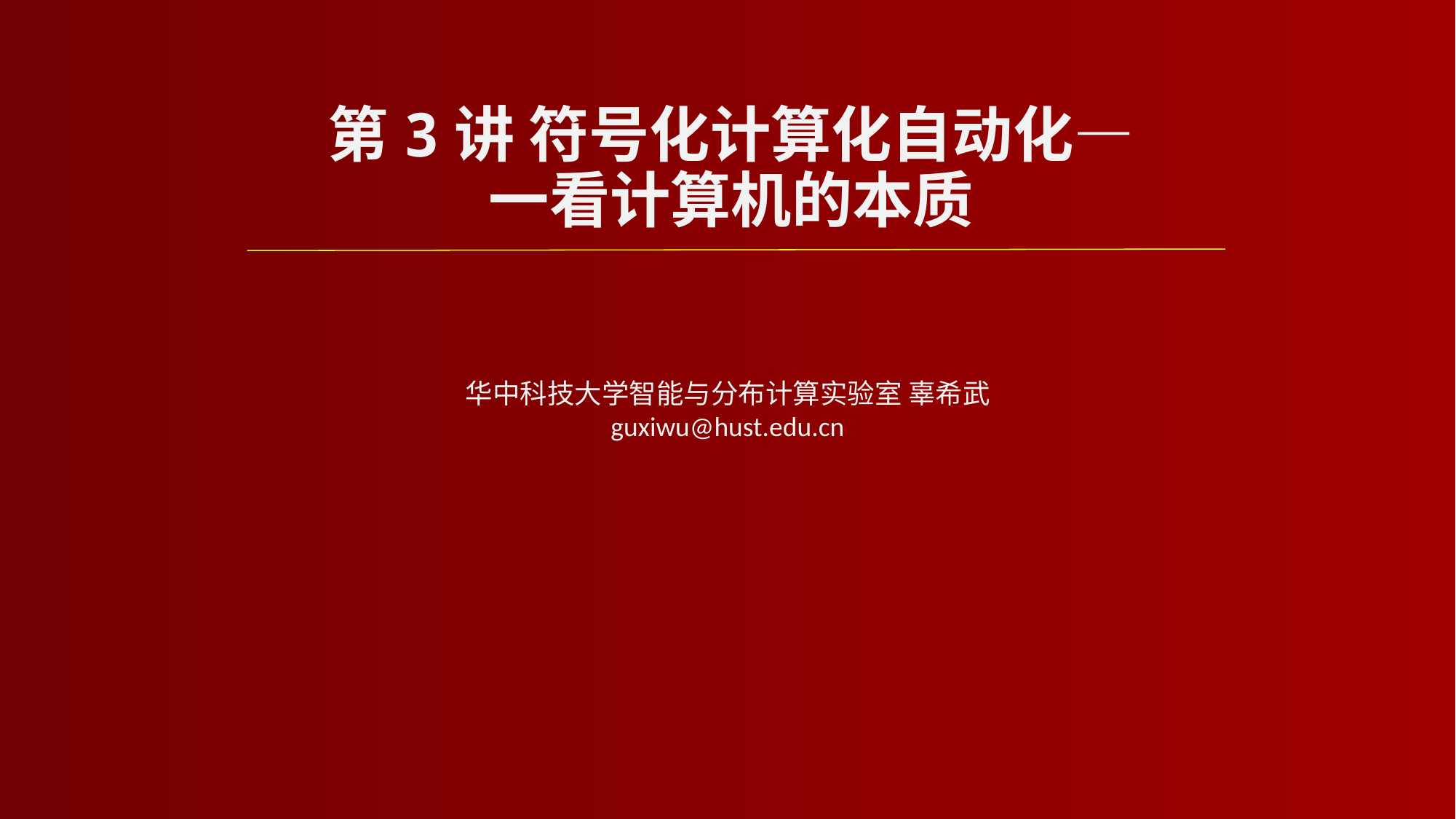

# 第3讲 符号化计算化自动化— 一看计算机的本质

华中科技大学智能与分布计算实验室 辜希武
guxiwu@hust.edu.cn